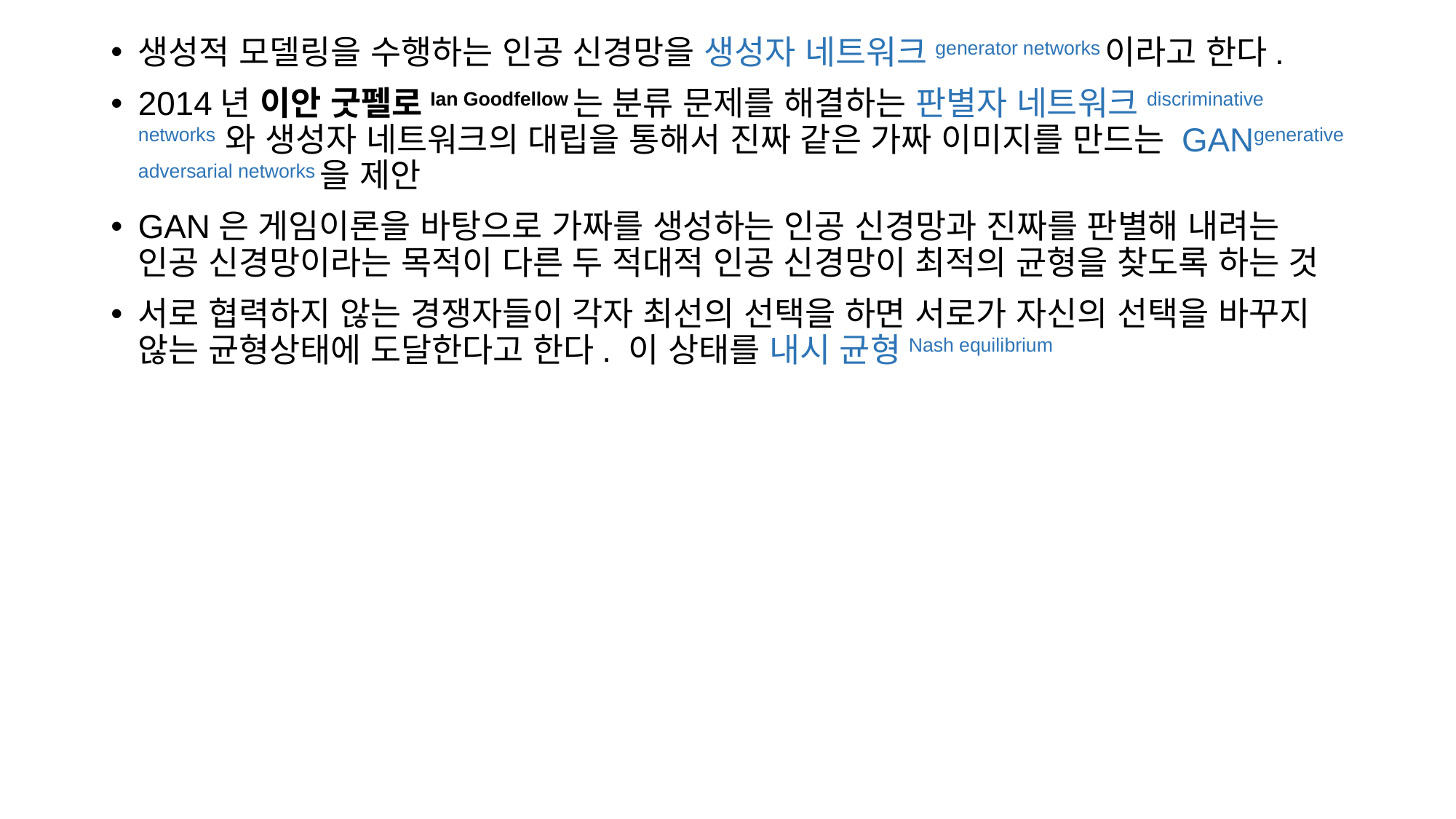

생성적 모델링을 수행하는 인공 신경망을 생성자 네트워크generator networks이라고 한다.
2014년 이안 굿펠로Ian Goodfellow는 분류 문제를 해결하는 판별자 네트워크discriminative networks 와 생성자 네트워크의 대립을 통해서 진짜 같은 가짜 이미지를 만드는 GANgenerative adversarial networks을 제안
GAN은 게임이론을 바탕으로 가짜를 생성하는 인공 신경망과 진짜를 판별해 내려는 인공 신경망이라는 목적이 다른 두 적대적 인공 신경망이 최적의 균형을 찾도록 하는 것
서로 협력하지 않는 경쟁자들이 각자 최선의 선택을 하면 서로가 자신의 선택을 바꾸지 않는 균형상태에 도달한다고 한다. 이 상태를 내시 균형Nash equilibrium